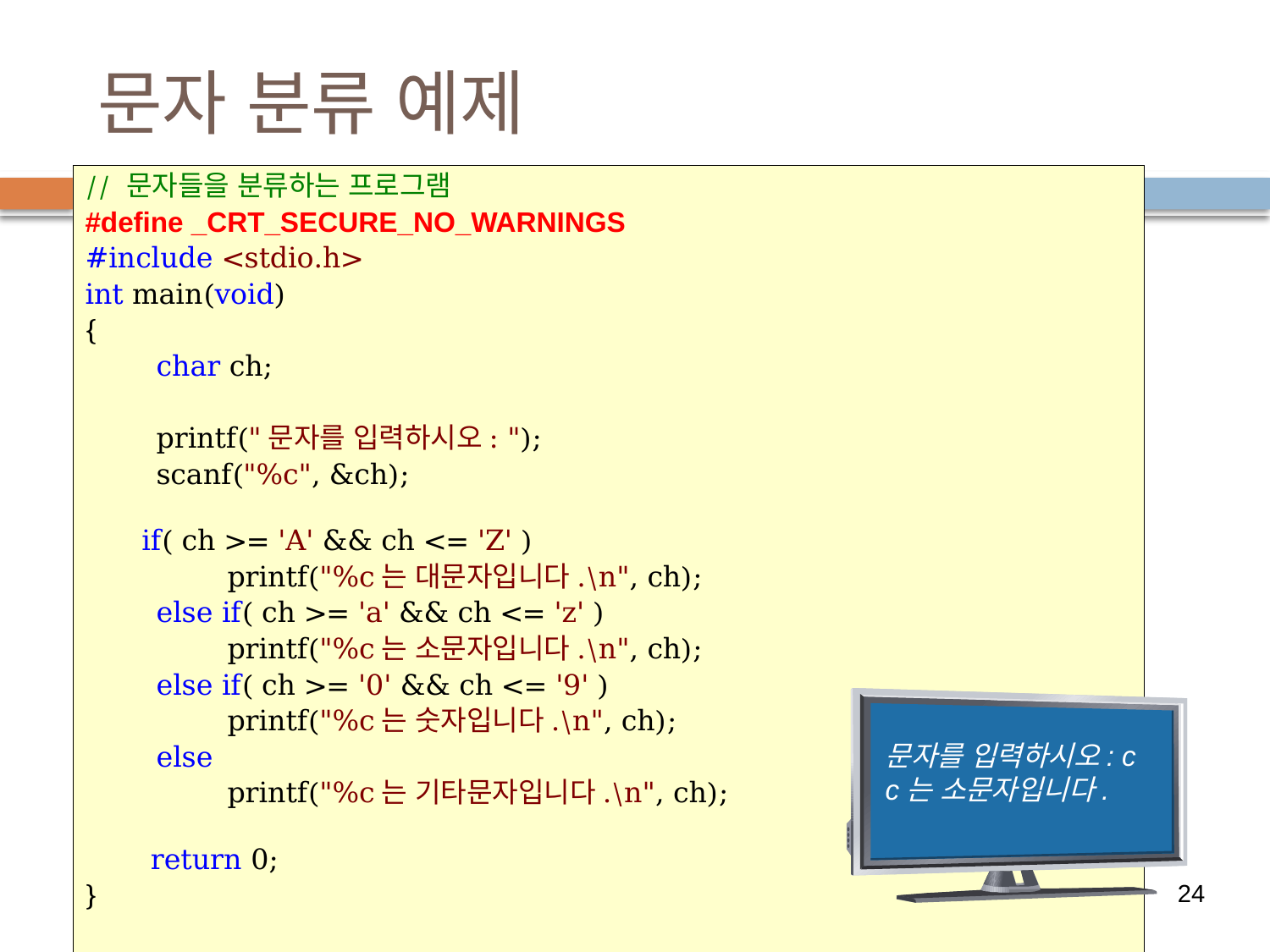

# 문자 분류 예제
// 문자들을 분류하는 프로그램
#define _CRT_SECURE_NO_WARNINGS
#include <stdio.h>
int main(void)
{
        char ch;

        printf("문자를 입력하시오: ");
        scanf("%c", &ch);
 if( ch >= 'A' && ch <= 'Z' )
                printf("%c는 대문자입니다.\n", ch);
        else if( ch >= 'a' && ch <= 'z' )
                printf("%c는 소문자입니다.\n", ch);
        else if( ch >= '0' && ch <= '9' )
                printf("%c는 숫자입니다.\n", ch);
        else
                printf("%c는 기타문자입니다.\n", ch);
  return 0;
}

문자를 입력하시오: c
c는 소문자입니다.
24